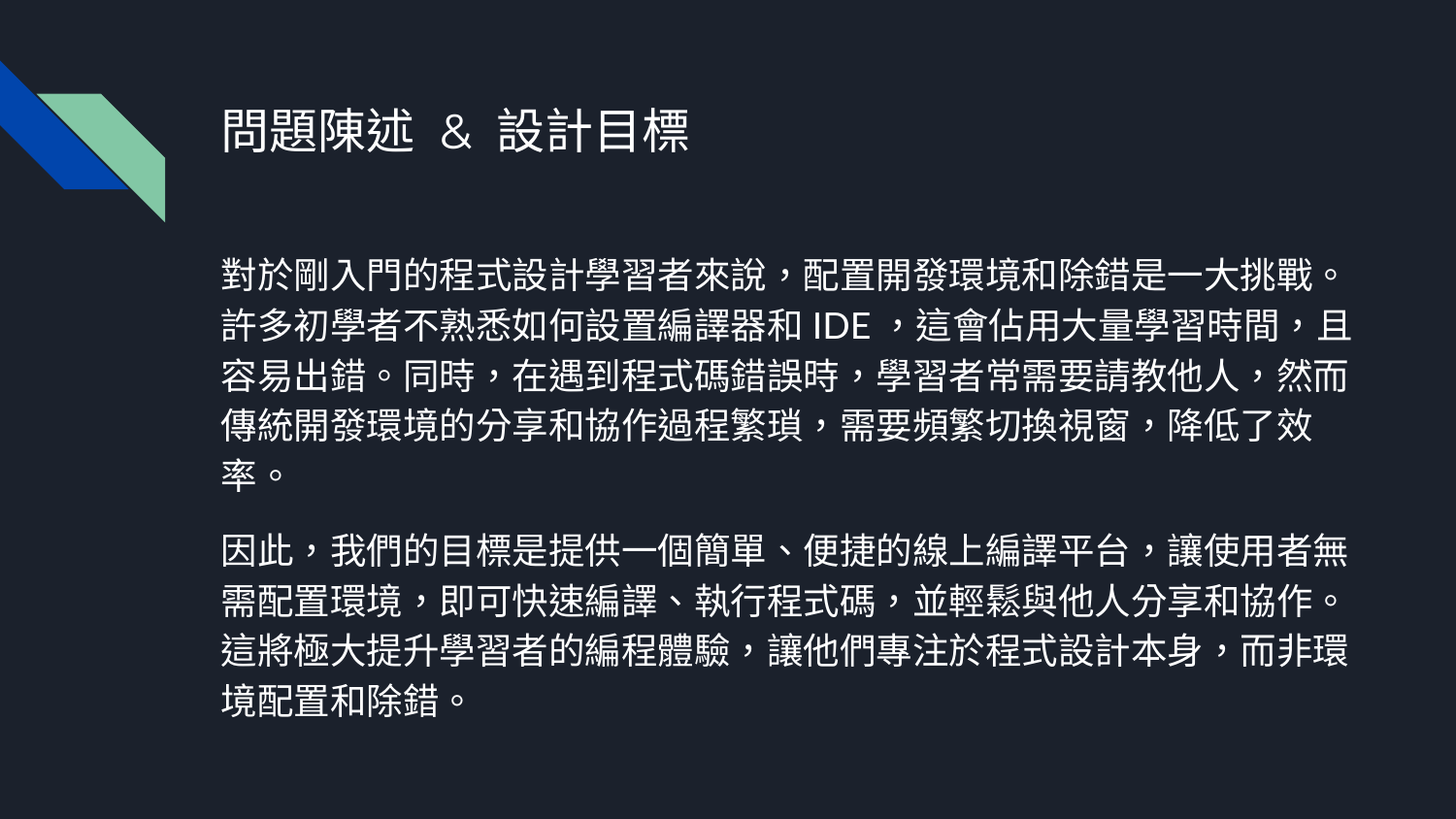

# 問題陳述 & 設計目標
對於剛入門的程式設計學習者來說，配置開發環境和除錯是一大挑戰。許多初學者不熟悉如何設置編譯器和IDE，這會佔用大量學習時間，且容易出錯。同時，在遇到程式碼錯誤時，學習者常需要請教他人，然而傳統開發環境的分享和協作過程繁瑣，需要頻繁切換視窗，降低了效率。
因此，我們的目標是提供一個簡單、便捷的線上編譯平台，讓使用者無需配置環境，即可快速編譯、執行程式碼，並輕鬆與他人分享和協作。這將極大提升學習者的編程體驗，讓他們專注於程式設計本身，而非環境配置和除錯。